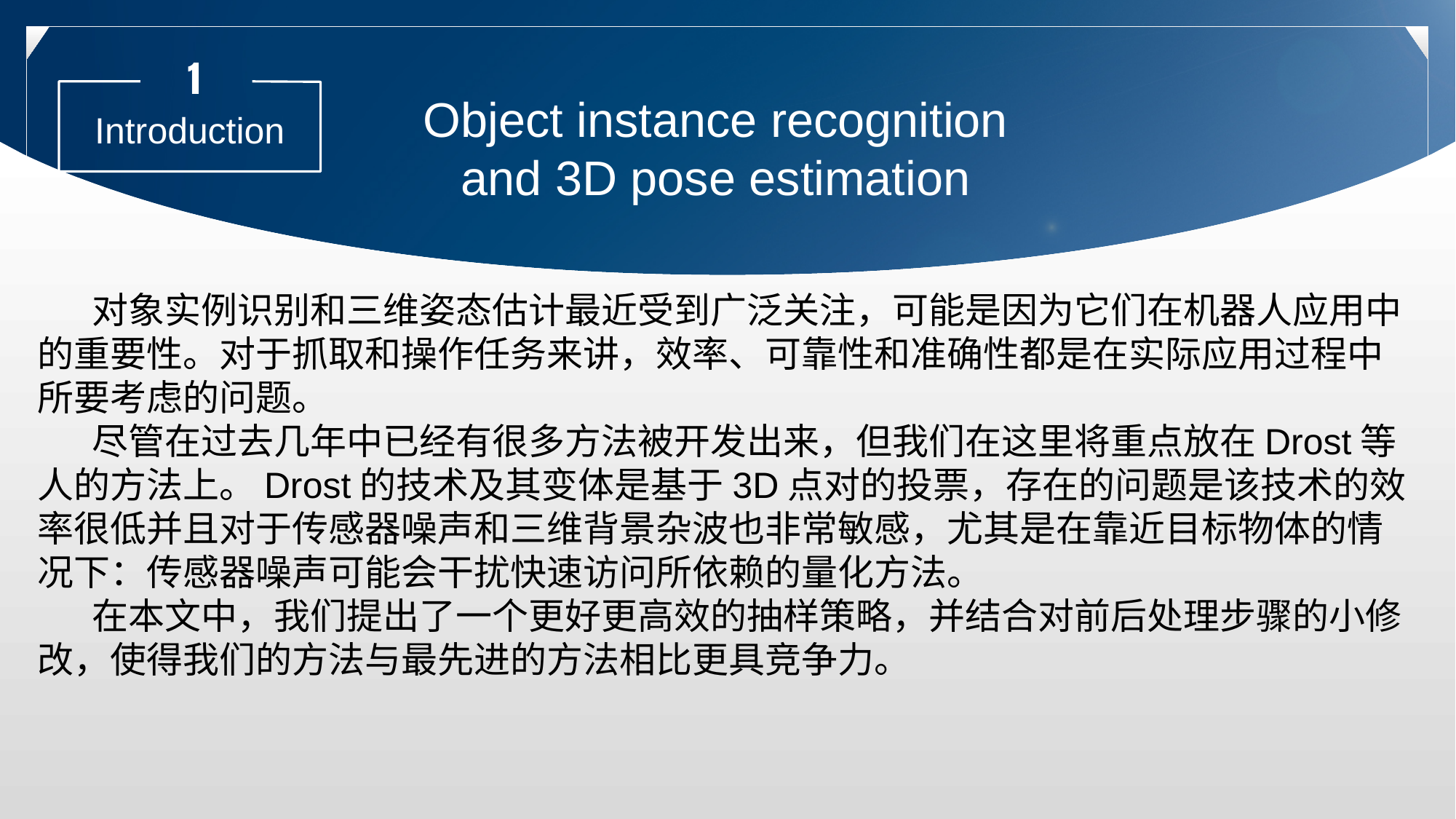

1

Object instance recognition and 3D pose estimation
Introduction

对象实例识别和三维姿态估计最近受到广泛关注，可能是因为它们在机器人应用中的重要性。对于抓取和操作任务来讲，效率、可靠性和准确性都是在实际应用过程中所要考虑的问题。
尽管在过去几年中已经有很多方法被开发出来，但我们在这里将重点放在Drost等人的方法上。Drost的技术及其变体是基于3D点对的投票，存在的问题是该技术的效率很低并且对于传感器噪声和三维背景杂波也非常敏感，尤其是在靠近目标物体的情况下：传感器噪声可能会干扰快速访问所依赖的量化方法。
在本文中，我们提出了一个更好更高效的抽样策略，并结合对前后处理步骤的小修改，使得我们的方法与最先进的方法相比更具竞争力。